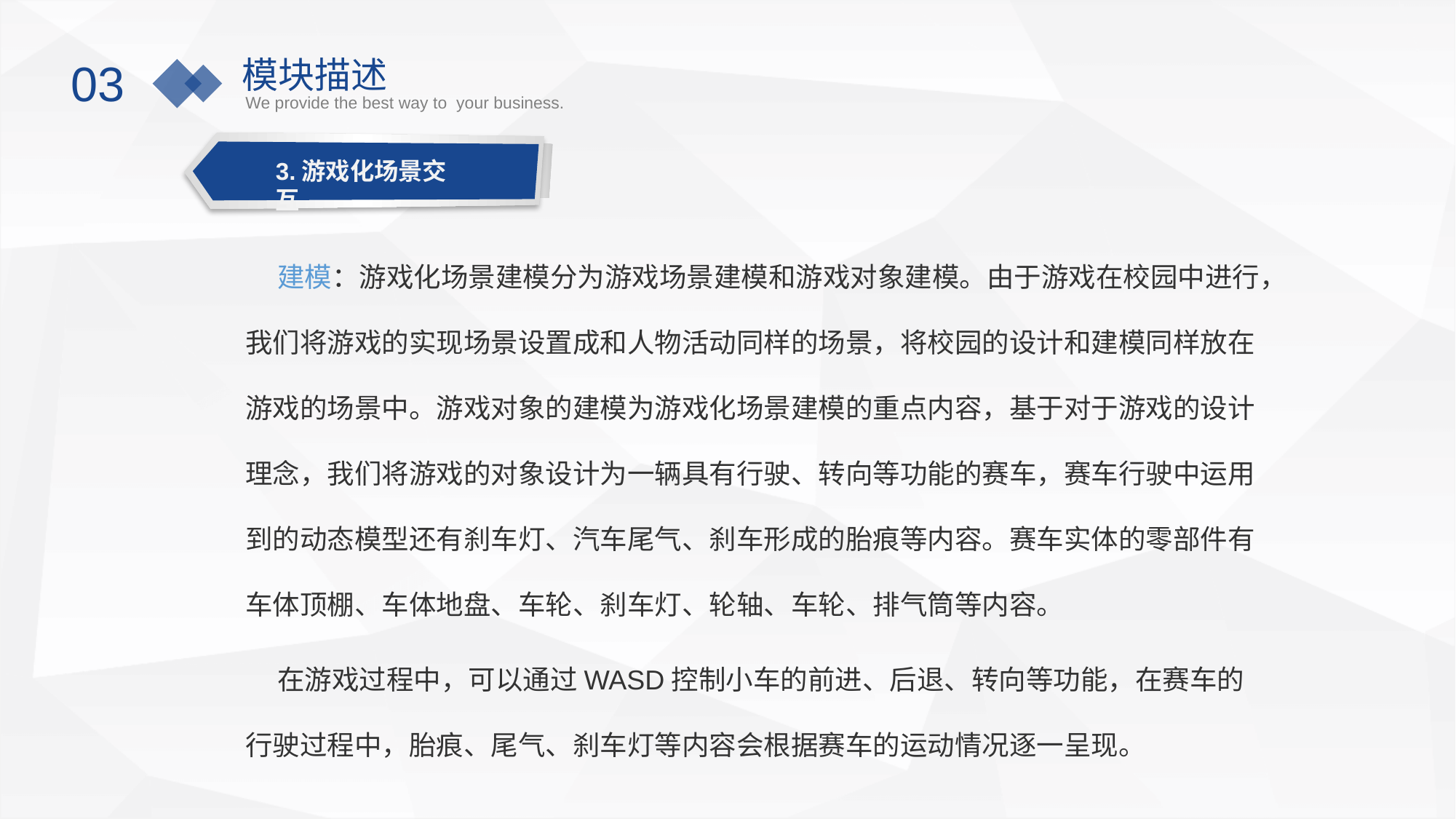

模块描述
We provide the best way to  your business.
03

3.游戏化场景交互
建模：游戏化场景建模分为游戏场景建模和游戏对象建模。由于游戏在校园中进行，我们将游戏的实现场景设置成和人物活动同样的场景，将校园的设计和建模同样放在游戏的场景中。游戏对象的建模为游戏化场景建模的重点内容，基于对于游戏的设计理念，我们将游戏的对象设计为一辆具有行驶、转向等功能的赛车，赛车行驶中运用到的动态模型还有刹车灯、汽车尾气、刹车形成的胎痕等内容。赛车实体的零部件有车体顶棚、车体地盘、车轮、刹车灯、轮轴、车轮、排气筒等内容。
在游戏过程中，可以通过WASD控制小车的前进、后退、转向等功能，在赛车的行驶过程中，胎痕、尾气、刹车灯等内容会根据赛车的运动情况逐一呈现。